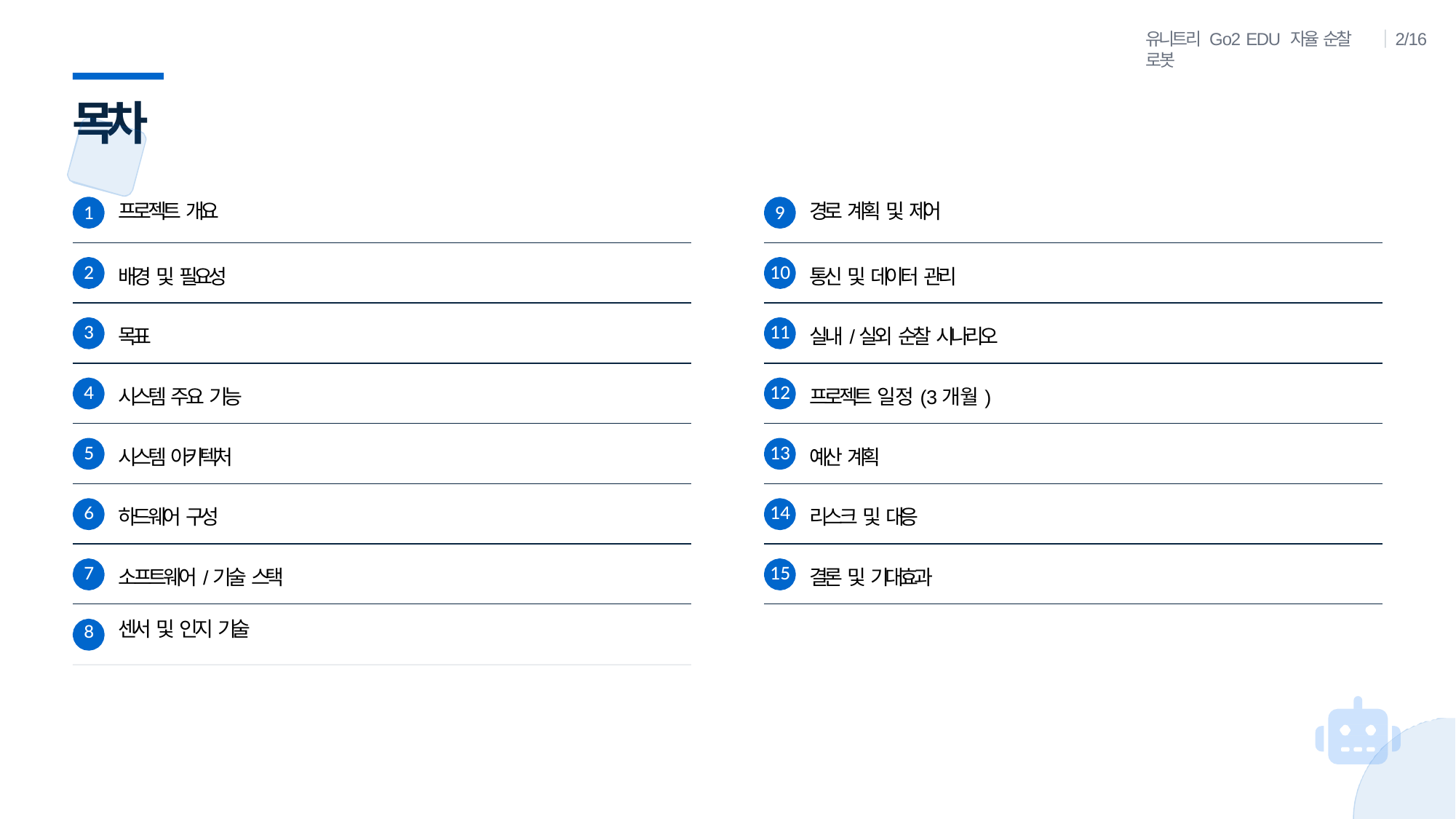

유니트리 Go2 EDU 자율 순찰 로봇
2/16

# 목차

| 1 | 프로젝트 개요 |  | 9 | 경로 계획 및 제어 |
| --- | --- | --- | --- | --- |
| 2 | 배경 및 필요성 |  | 10 | 통신 및 데이터 관리 |
| 3 | 목표 |  | 11 | 실내/실외 순찰 시나리오 |
| 4 | 시스템 주요 기능 |  | 12 | 프로젝트 일정(3개월) |
| 5 | 시스템 아키텍처 |  | 13 | 예산 계획 |
| 6 | 하드웨어 구성 |  | 14 | 리스크 및 대응 |
| 7 | 소프트웨어/기술 스택 |  | 15 | 결론 및 기대효과 |
| 8 | 센서 및 인지 기술 |  |  |  |